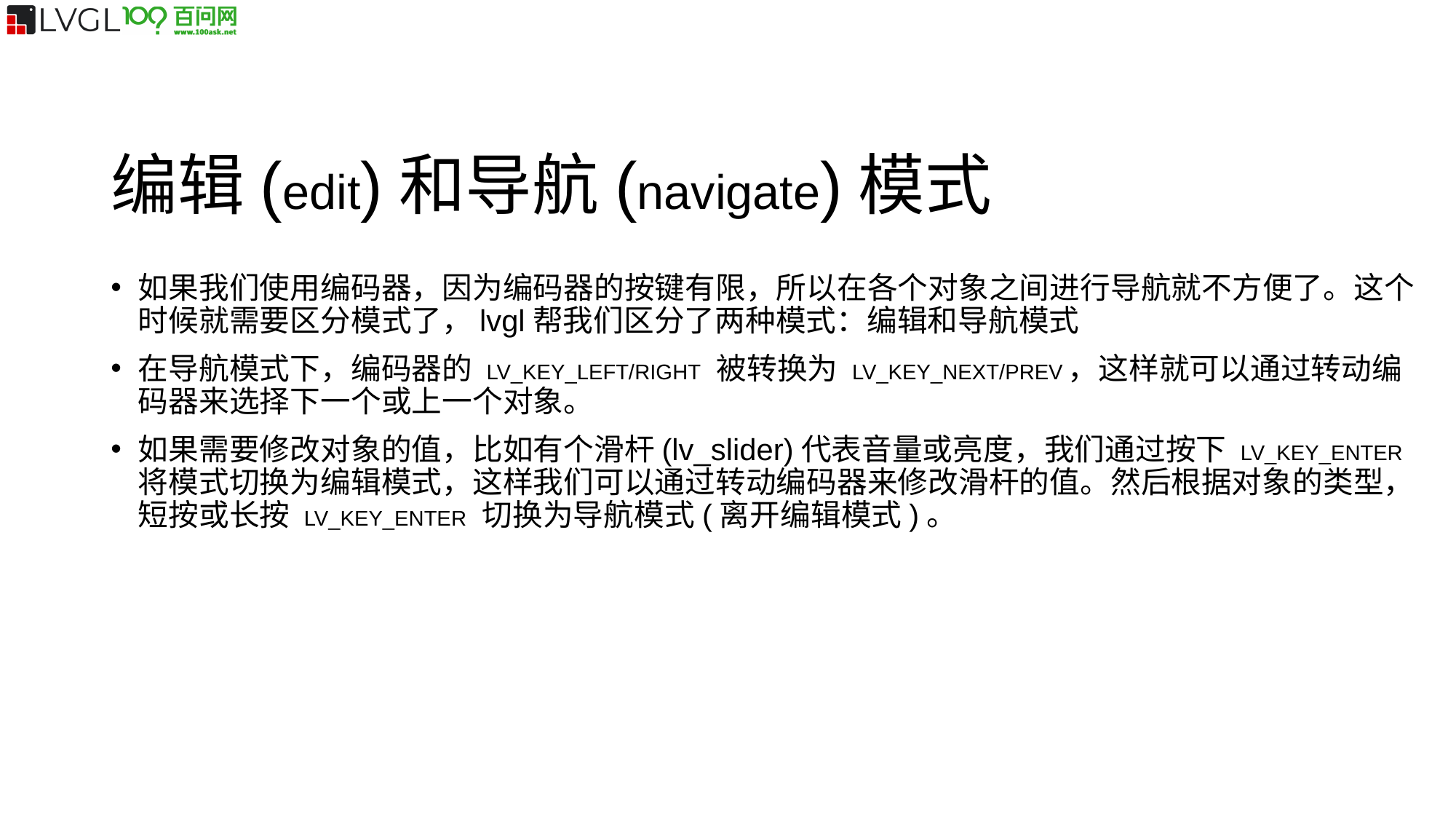

编辑(edit)和导航(navigate)模式
如果我们使用编码器，因为编码器的按键有限，所以在各个对象之间进行导航就不方便了。这个时候就需要区分模式了，lvgl帮我们区分了两种模式：编辑和导航模式
在导航模式下，编码器的 LV_KEY_LEFT/RIGHT 被转换为 LV_KEY_NEXT/PREV，这样就可以通过转动编码器来选择下一个或上一个对象。
如果需要修改对象的值，比如有个滑杆(lv_slider)代表音量或亮度，我们通过按下 LV_KEY_ENTER 将模式切换为编辑模式，这样我们可以通过转动编码器来修改滑杆的值。然后根据对象的类型，短按或长按 LV_KEY_ENTER 切换为导航模式(离开编辑模式)。